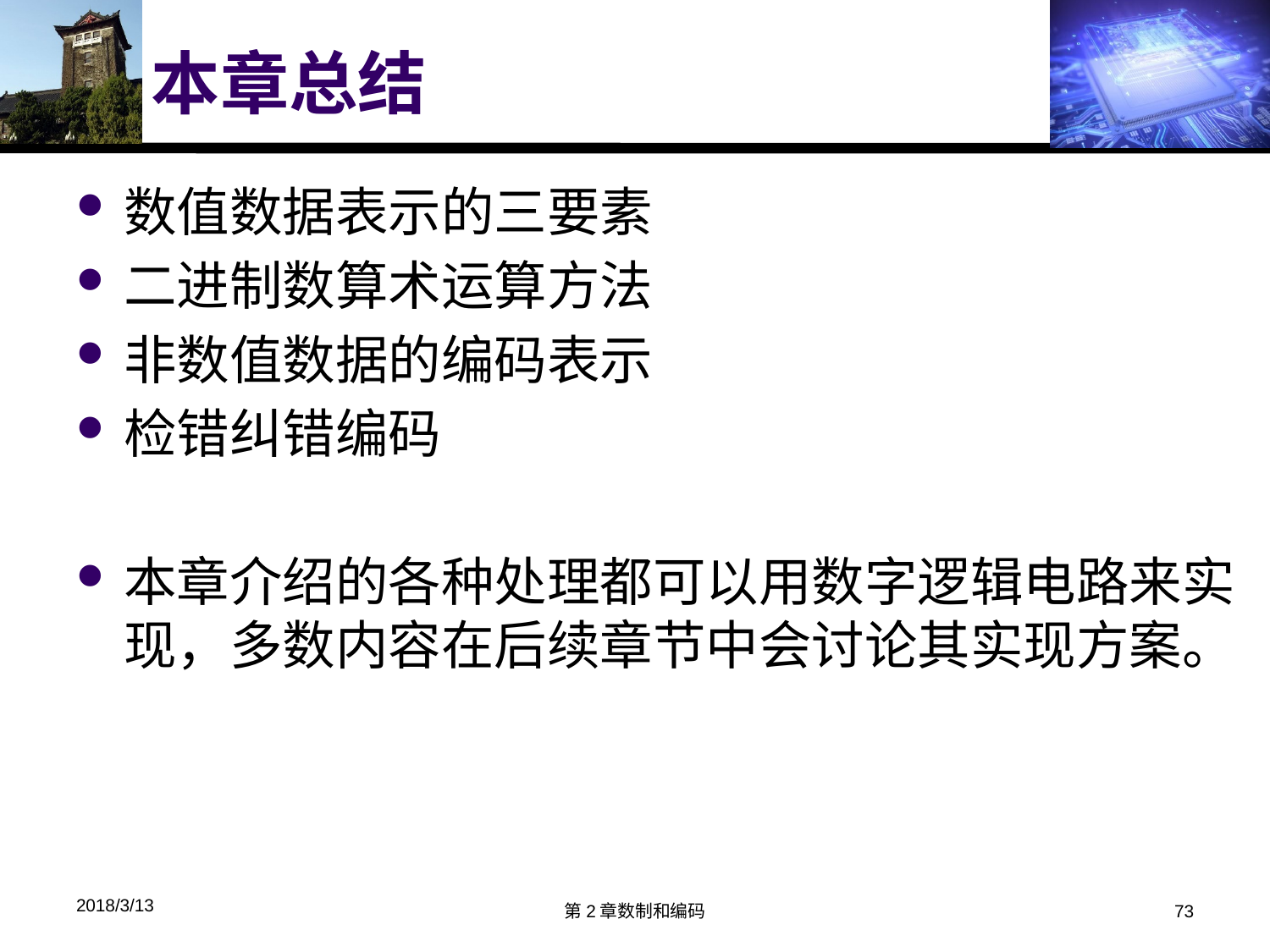

# 本章总结
数值数据表示的三要素
二进制数算术运算方法
非数值数据的编码表示
检错纠错编码

本章介绍的各种处理都可以用数字逻辑电路来实现，多数内容在后续章节中会讨论其实现方案。
2018/3/13
第2章数制和编码
73